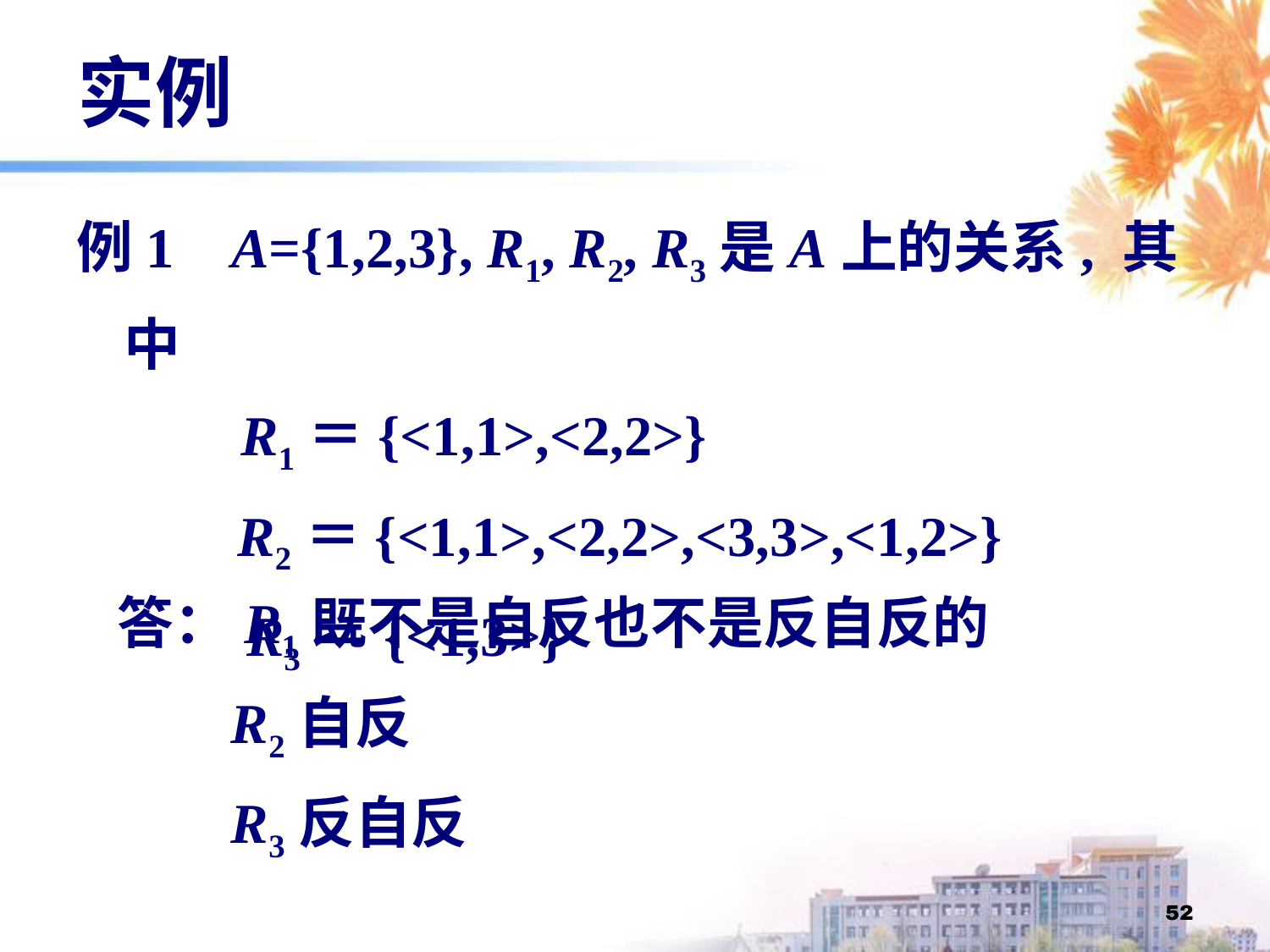

# 实例
例1    A={1,2,3}, R1, R2, R3是A上的关系, 其中
        R1＝{<1,1>,<2,2>}
        R2＝{<1,1>,<2,2>,<3,3>,<1,2>}
            R3＝{<1,3>}
答：R1既不是自反也不是反自反的
        R2自反
        R3反自反

52